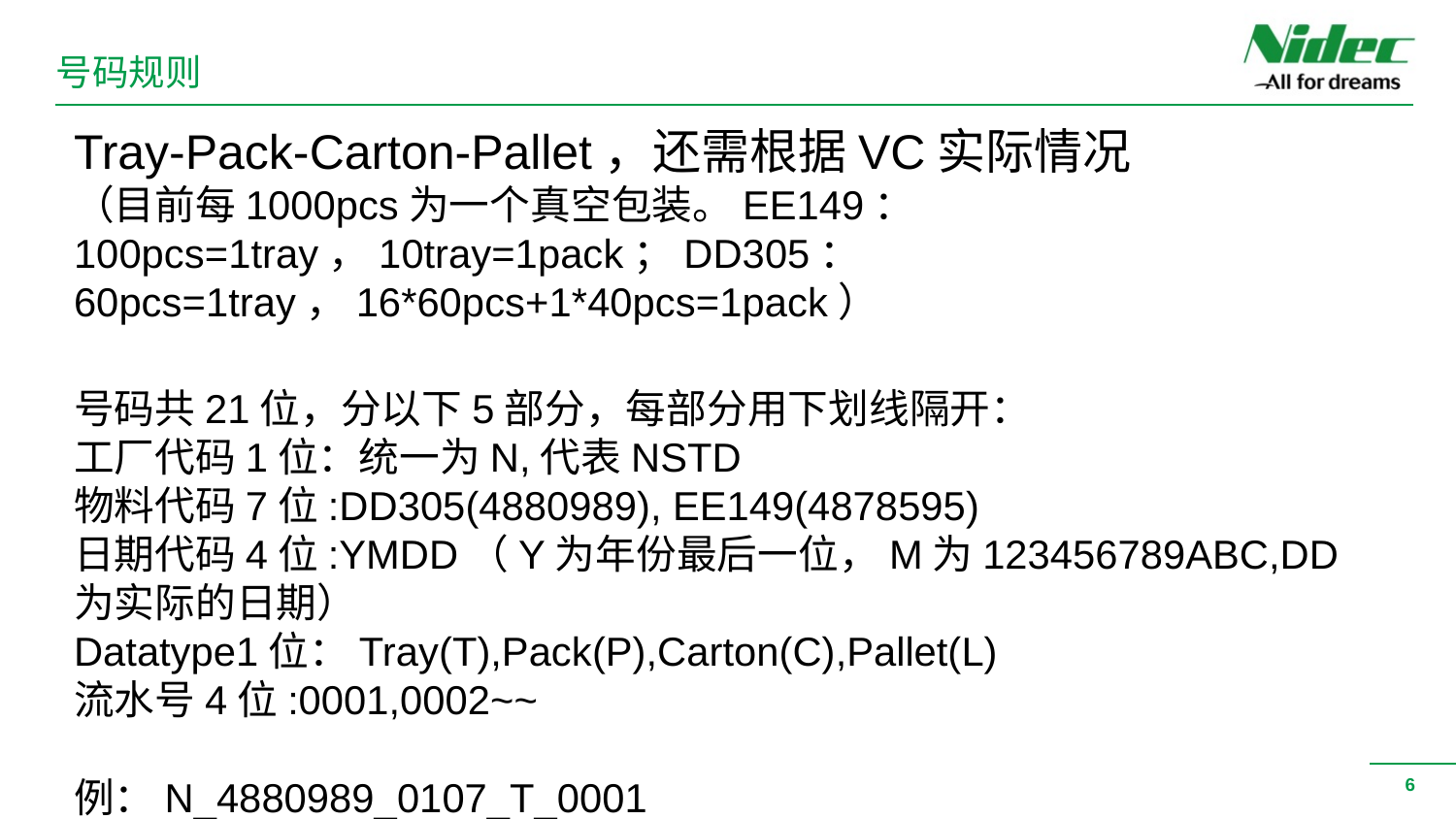

号码规则
Tray-Pack-Carton-Pallet，还需根据VC实际情况
（目前每1000pcs为一个真空包装。EE149：100pcs=1tray，10tray=1pack；DD305：60pcs=1tray，16*60pcs+1*40pcs=1pack）

号码共21位，分以下5部分，每部分用下划线隔开：
工厂代码1位：统一为N,代表NSTD
物料代码7位:DD305(4880989), EE149(4878595)
日期代码4位:YMDD（Y为年份最后一位，M为123456789ABC,DD为实际的日期）
Datatype1位：Tray(T),Pack(P),Carton(C),Pallet(L)
流水号4位:0001,0002~~

例：N_4880989_0107_T_0001